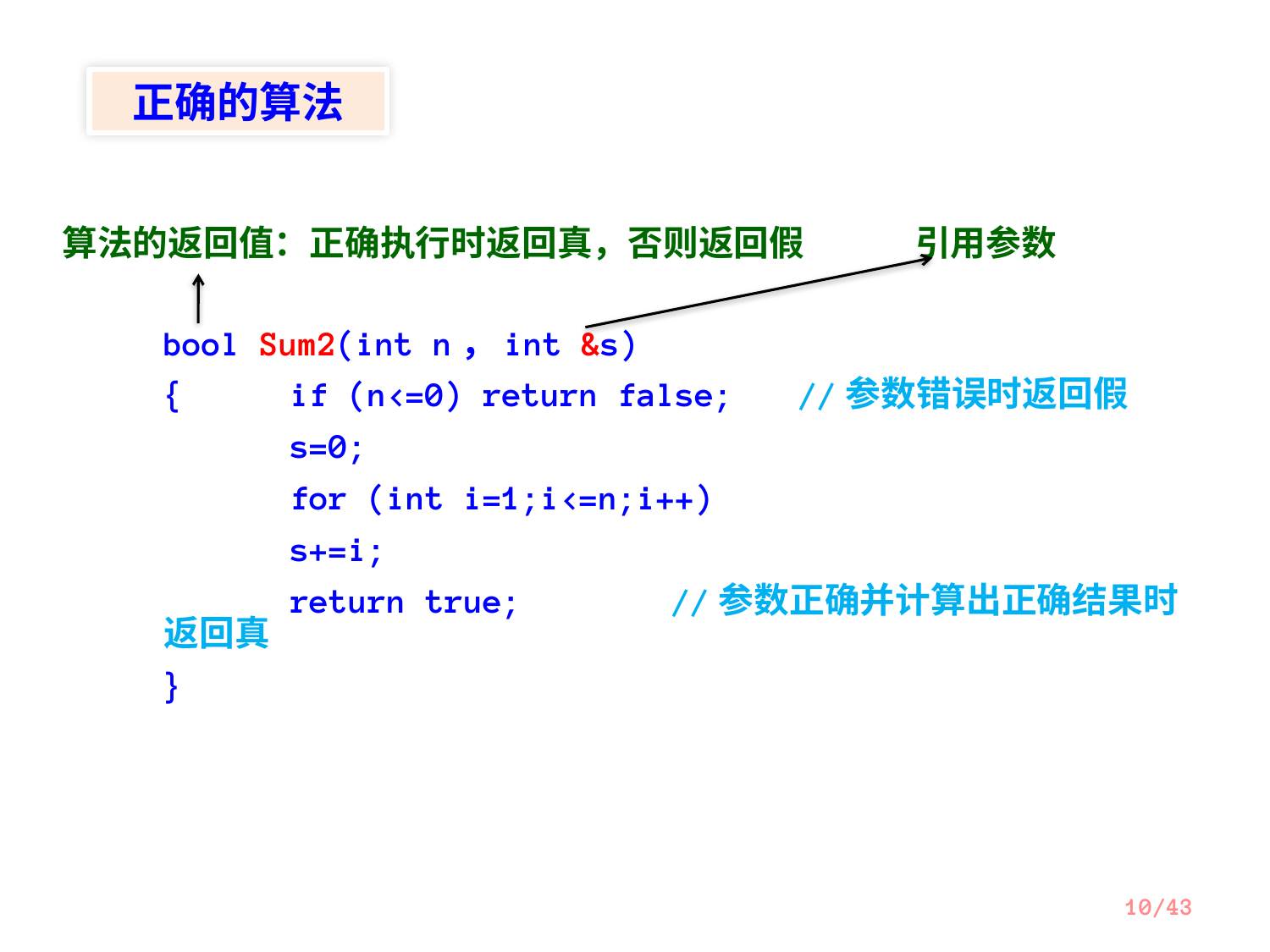

正确的算法
算法的返回值：正确执行时返回真，否则返回假
引用参数
bool Sum2(int n，int &s)
{ 	if (n<=0) return false;	//参数错误时返回假
  	s=0;
  	for (int i=1;i<=n;i++)
   	s+=i;
  	return true;		//参数正确并计算出正确结果时返回真
}
10/43